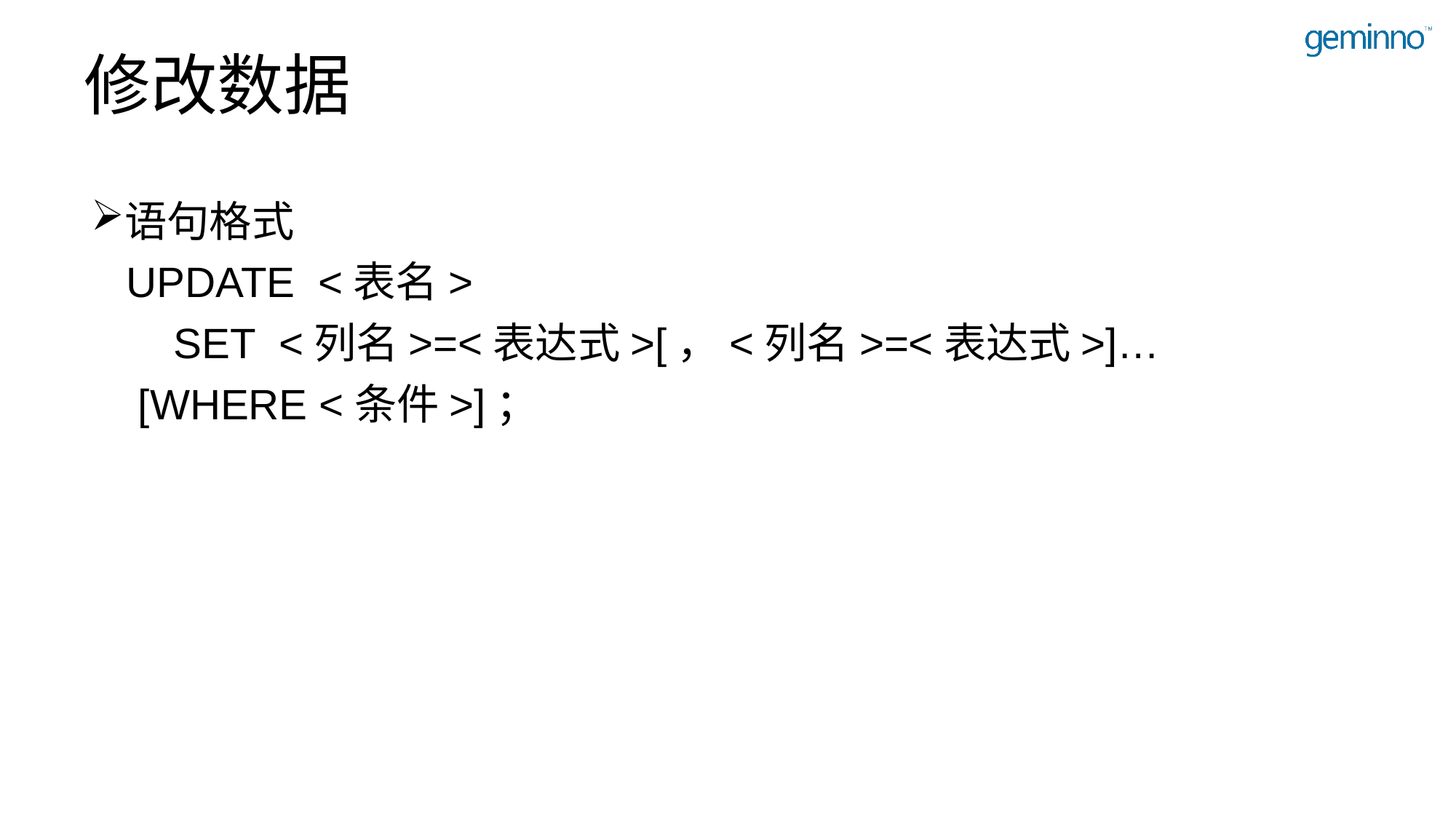

# 修改数据
语句格式
   UPDATE  <表名>
       SET  <列名>=<表达式>[，<列名>=<表达式>]…
    [WHERE <条件>]；